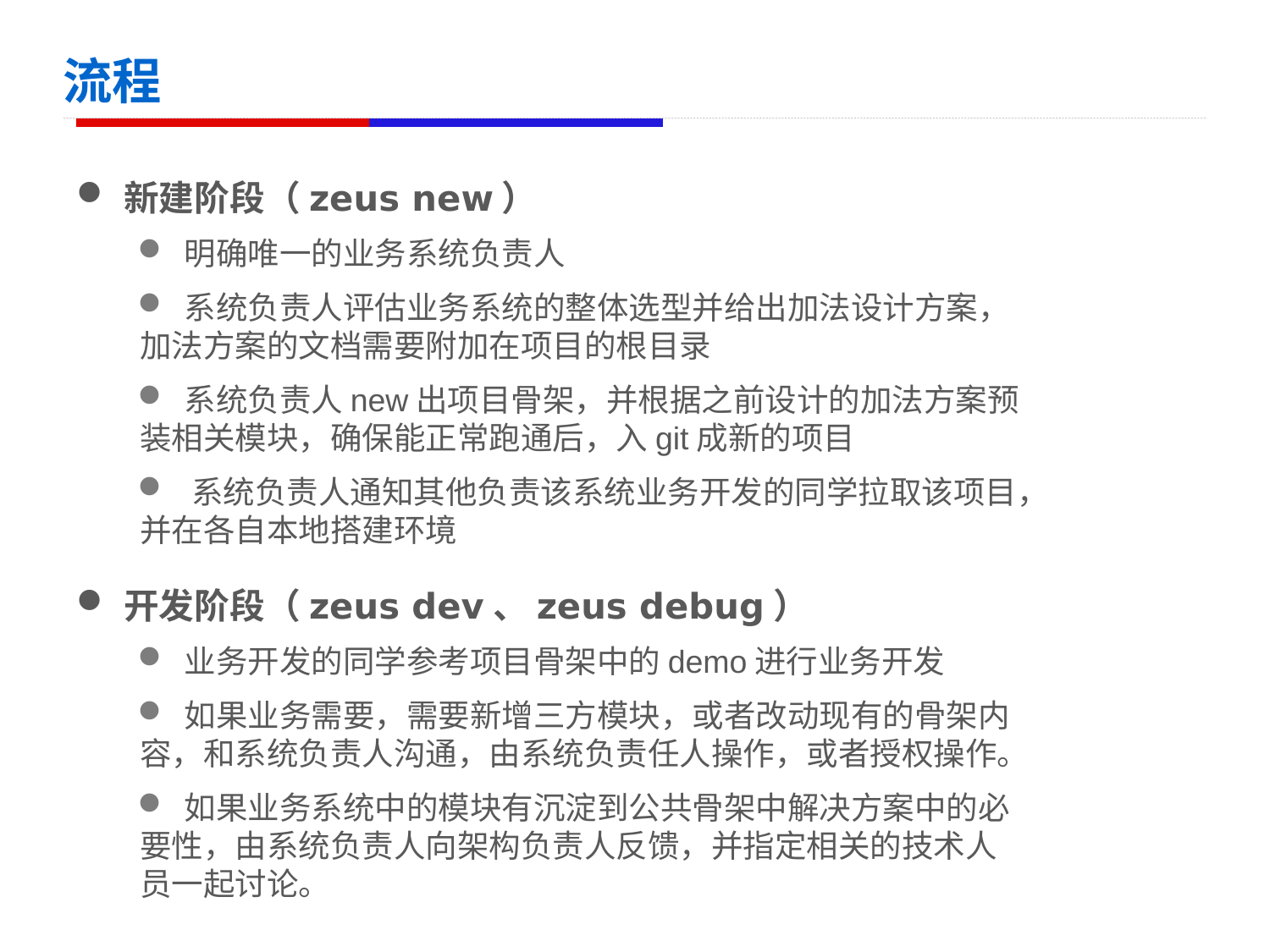

# 流程
新建阶段（zeus new）
 明确唯一的业务系统负责人
 系统负责人评估业务系统的整体选型并给出加法设计方案，加法方案的文档需要附加在项目的根目录
 系统负责人new出项目骨架，并根据之前设计的加法方案预装相关模块，确保能正常跑通后，入git成新的项目
  系统负责人通知其他负责该系统业务开发的同学拉取该项目，并在各自本地搭建环境
开发阶段（zeus dev、zeus debug）
 业务开发的同学参考项目骨架中的demo进行业务开发
 如果业务需要，需要新增三方模块，或者改动现有的骨架内容，和系统负责人沟通，由系统负责任人操作，或者授权操作。
 如果业务系统中的模块有沉淀到公共骨架中解决方案中的必要性，由系统负责人向架构负责人反馈，并指定相关的技术人员一起讨论。